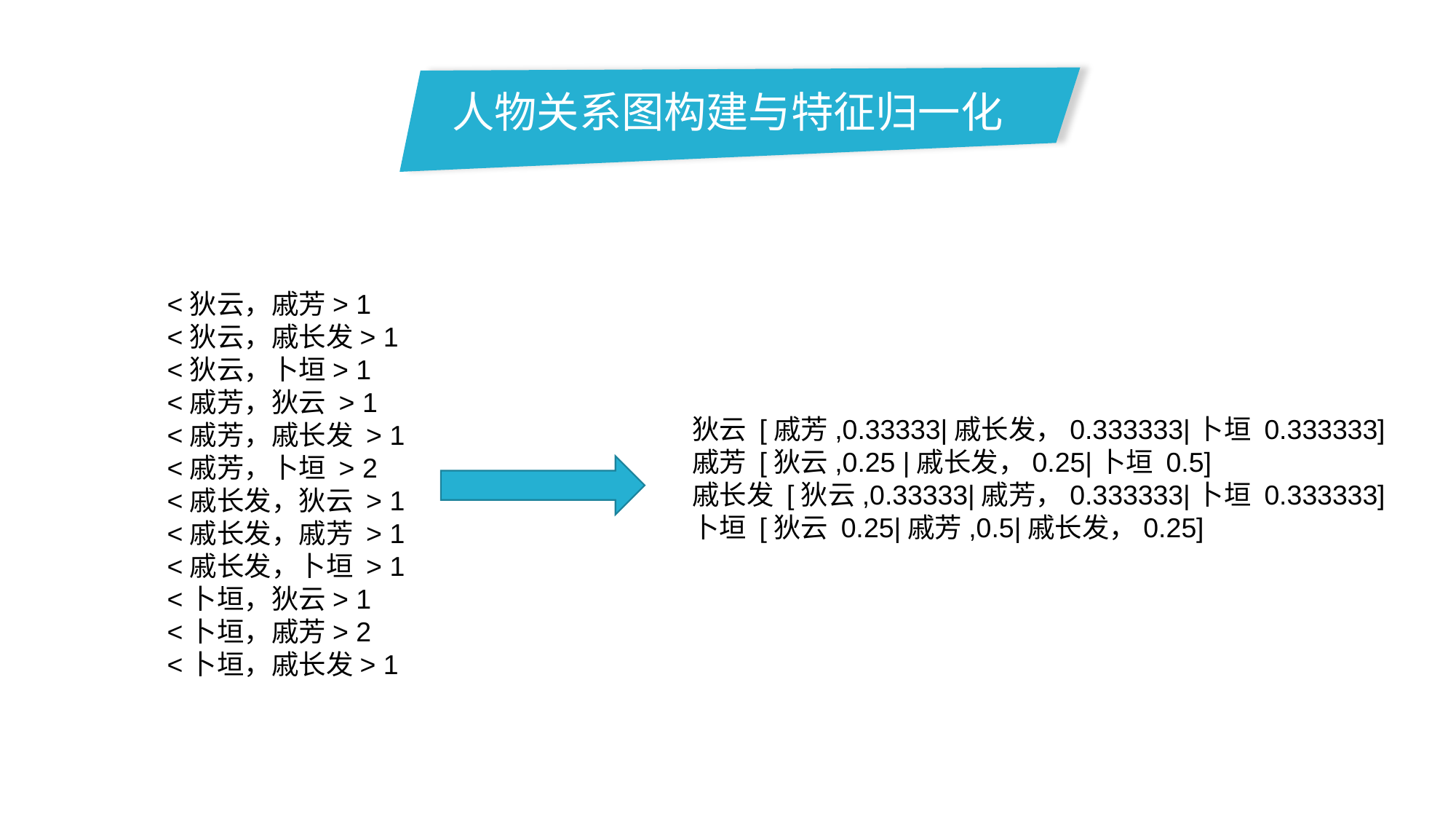

人物关系图构建与特征归一化
<狄云，戚芳> 1
<狄云，戚长发> 1
<狄云，卜垣> 1
<戚芳，狄云 > 1
<戚芳，戚长发 > 1
<戚芳，卜垣 > 2
<戚长发，狄云 > 1
<戚长发，戚芳 > 1
<戚长发，卜垣 > 1
<卜垣，狄云> 1
<卜垣，戚芳> 2
<卜垣，戚长发> 1
狄云 [戚芳,0.33333|戚长发，0.333333|卜垣 0.333333]
戚芳 [狄云,0.25 |戚长发，0.25|卜垣 0.5]
戚长发 [狄云,0.33333|戚芳，0.333333|卜垣 0.333333]
卜垣 [狄云 0.25|戚芳,0.5|戚长发，0.25]